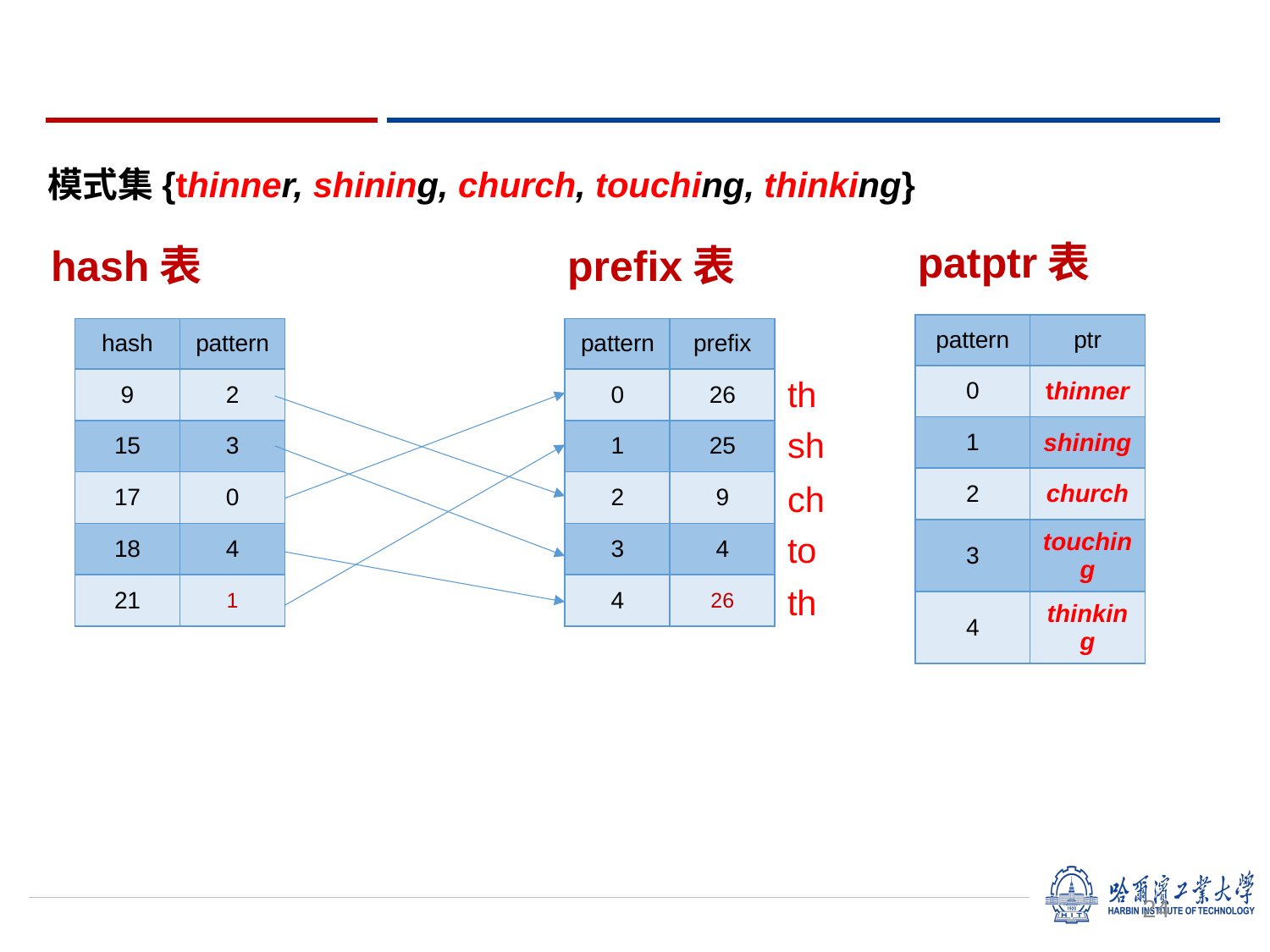

模式集{thinner, shining, church, touching, thinking}
patptr表
prefix表
hash表
| pattern | ptr |
| --- | --- |
| 0 | thinner |
| 1 | shining |
| 2 | church |
| 3 | touching |
| 4 | thinkin g |
| pattern | prefix |
| --- | --- |
| 0 | 26 |
| 1 | 25 |
| 2 | 9 |
| 3 | 4 |
| 4 | 26 |
| hash | pattern |
| --- | --- |
| 9 | 2 |
| 15 | 3 |
| 17 | 0 |
| 18 | 4 |
| 21 | 1 |
th
sh
ch
to
th
24